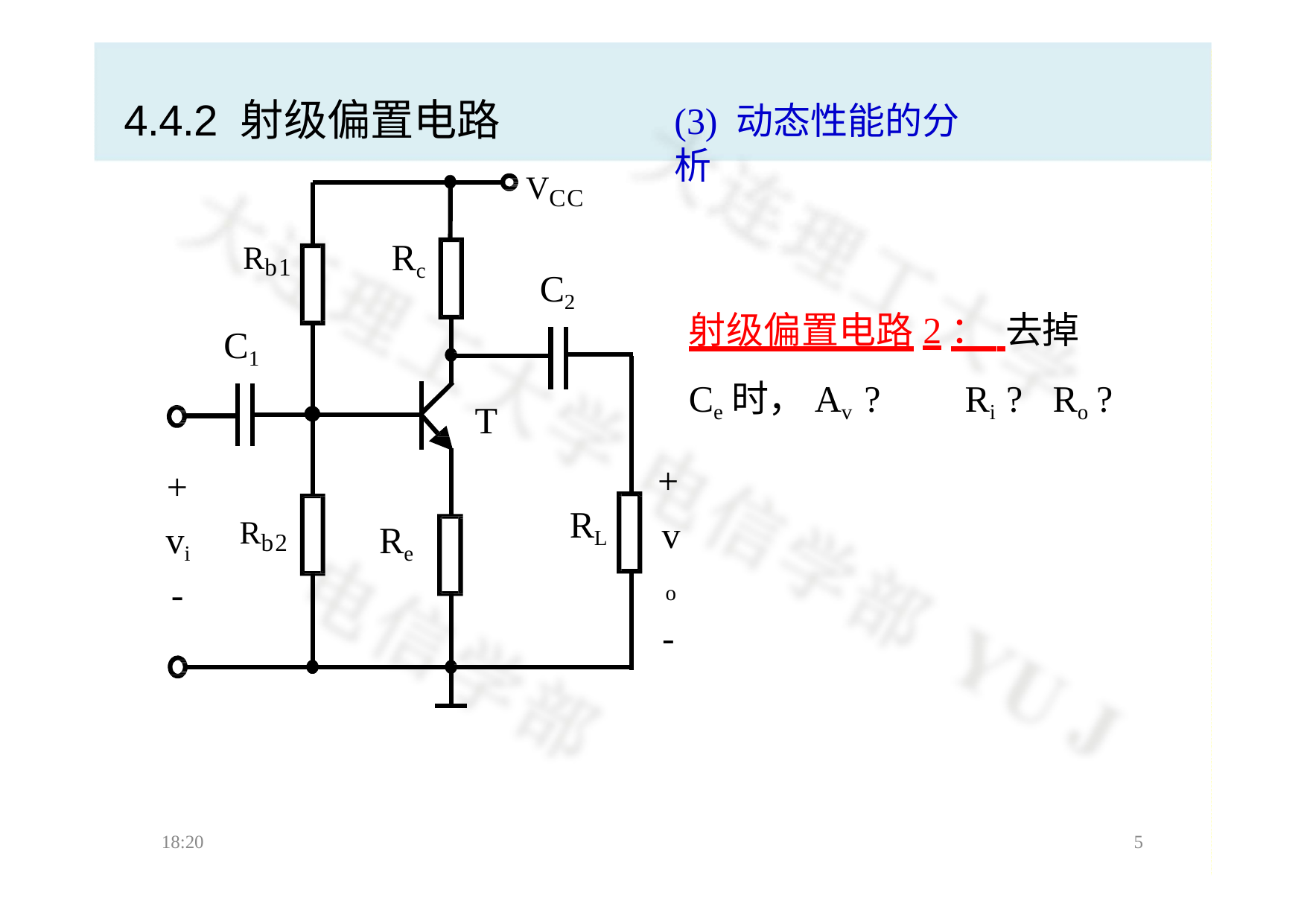

# 4.4.2 射级偏置电路
(3) 动态性能的分析

VCC

Rc

Rb1

C2
射级偏置电路2：  去掉Ce时，Av ?	Ri ?	Ro ?

C1

T

+
vo
-
+
vi

RL

Re
Rb2
-

18:20
5